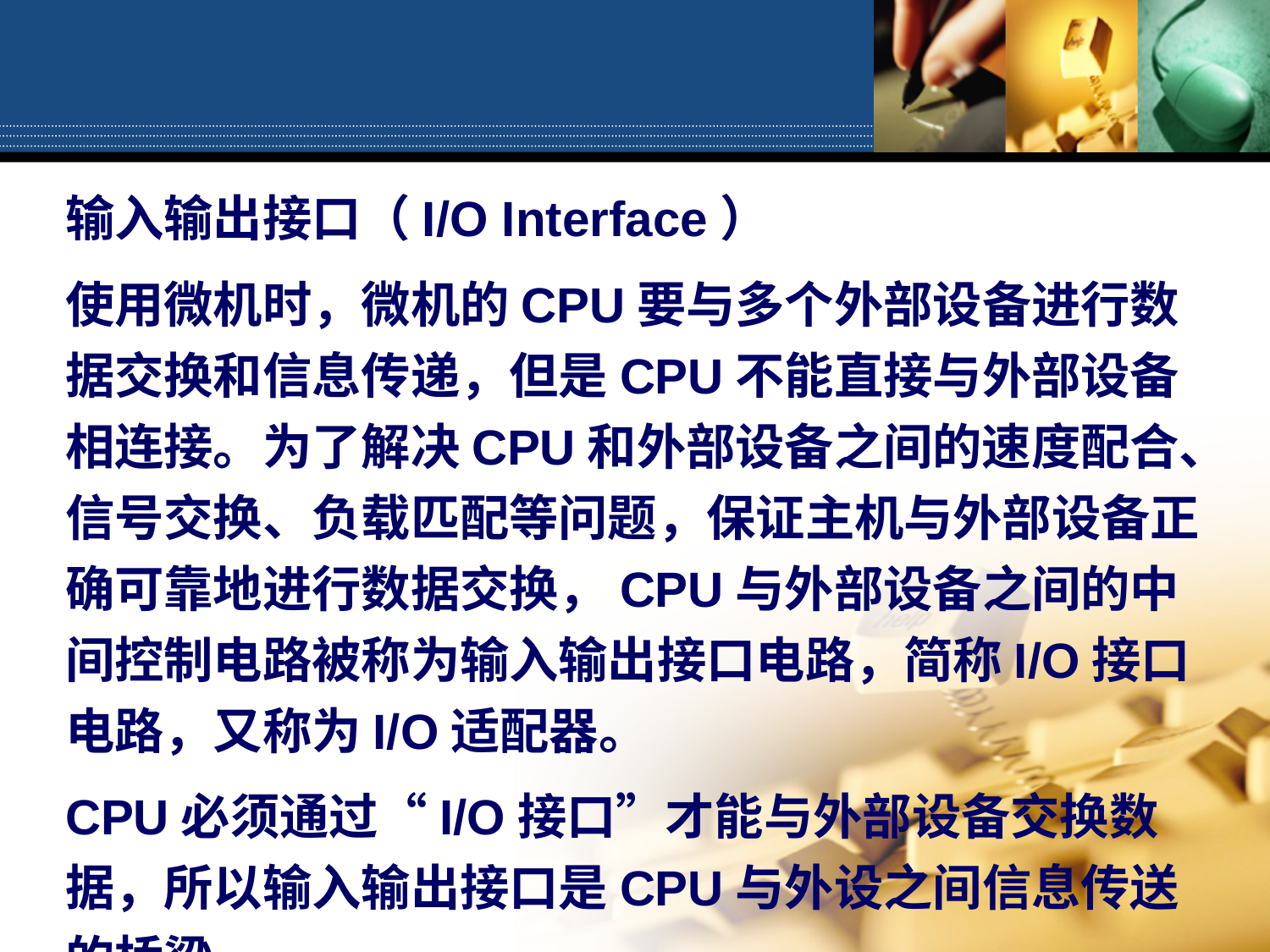

#
输入输出接口（I/O Interface）
使用微机时，微机的CPU要与多个外部设备进行数据交换和信息传递，但是CPU不能直接与外部设备相连接。为了解决CPU和外部设备之间的速度配合、信号交换、负载匹配等问题，保证主机与外部设备正确可靠地进行数据交换，CPU与外部设备之间的中间控制电路被称为输入输出接口电路，简称I/O接口电路，又称为I/O适配器。
CPU必须通过“I/O接口”才能与外部设备交换数据，所以输入输出接口是CPU与外设之间信息传送的桥梁。